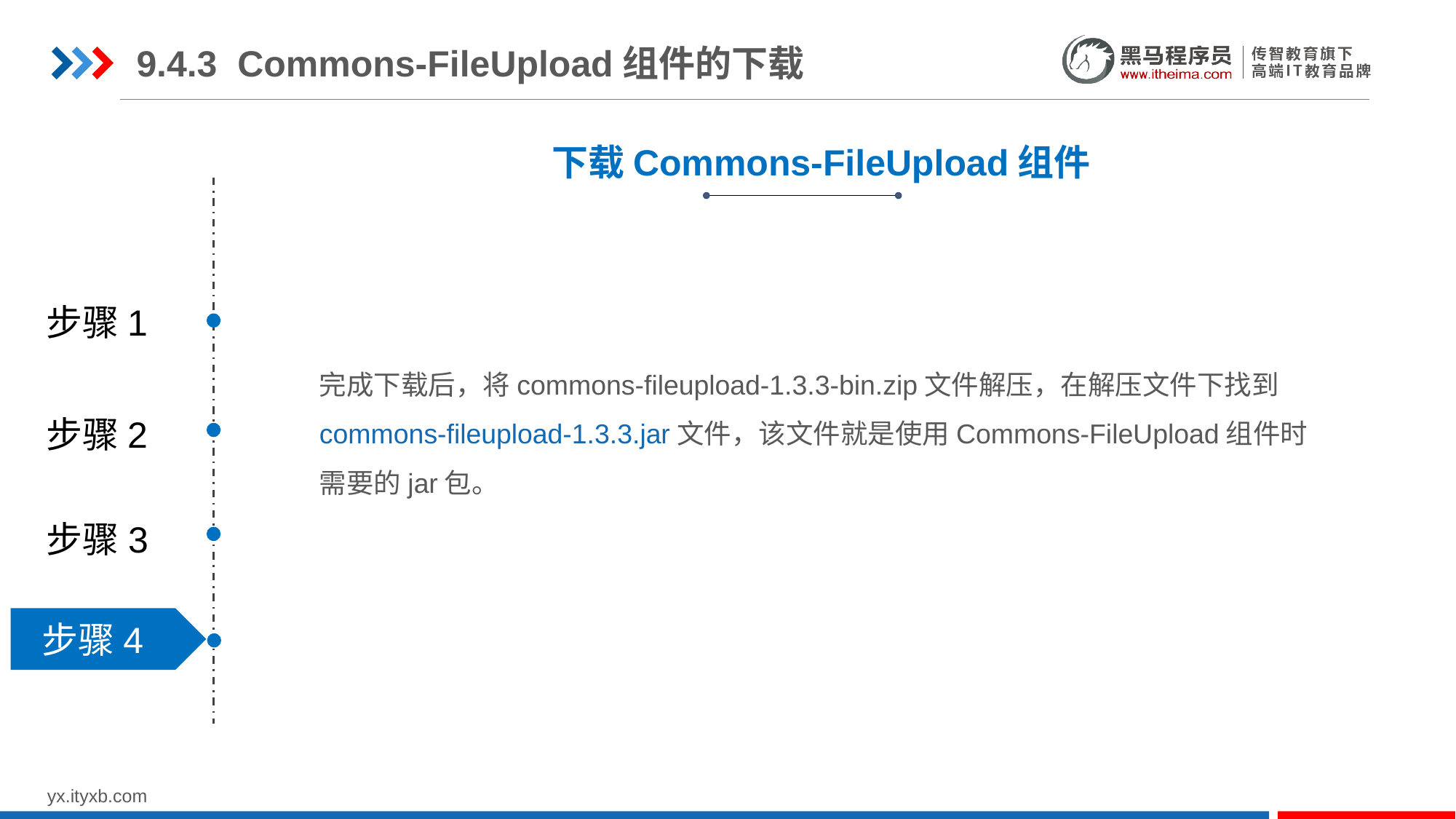

9.4.3  Commons-FileUpload组件的下载
下载Commons-FileUpload组件

步骤1

完成下载后，将commons-fileupload-1.3.3-bin.zip文件解压，在解压文件下找到commons-fileupload-1.3.3.jar文件，该文件就是使用Commons-FileUpload组件时需要的jar包。
步骤2

步骤3

步骤4